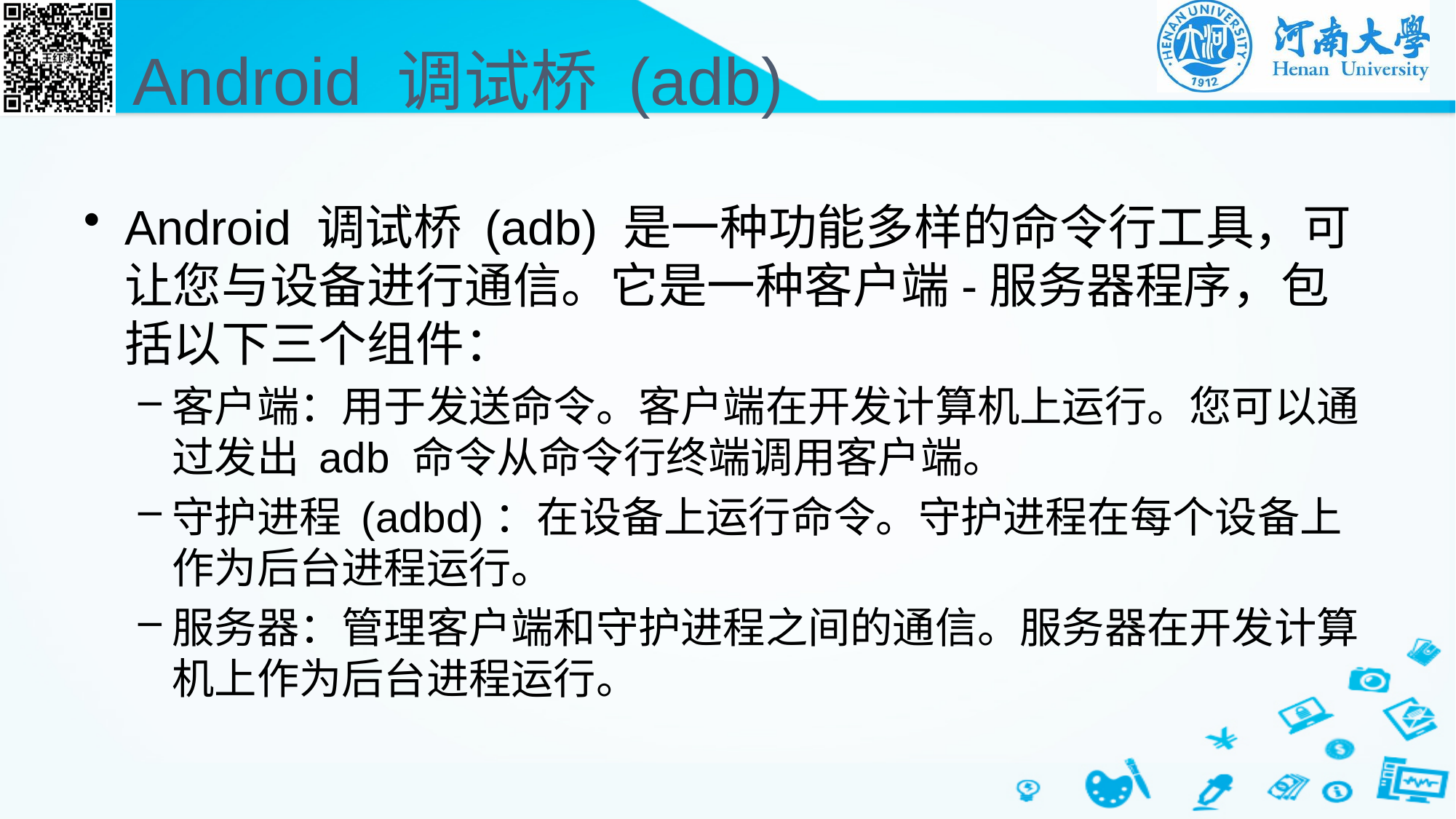

# Android 调试桥 (adb)
Android 调试桥 (adb) 是一种功能多样的命令行工具，可让您与设备进行通信。它是一种客户端-服务器程序，包括以下三个组件：
客户端：用于发送命令。客户端在开发计算机上运行。您可以通过发出 adb 命令从命令行终端调用客户端。
守护进程 (adbd)：在设备上运行命令。守护进程在每个设备上作为后台进程运行。
服务器：管理客户端和守护进程之间的通信。服务器在开发计算机上作为后台进程运行。